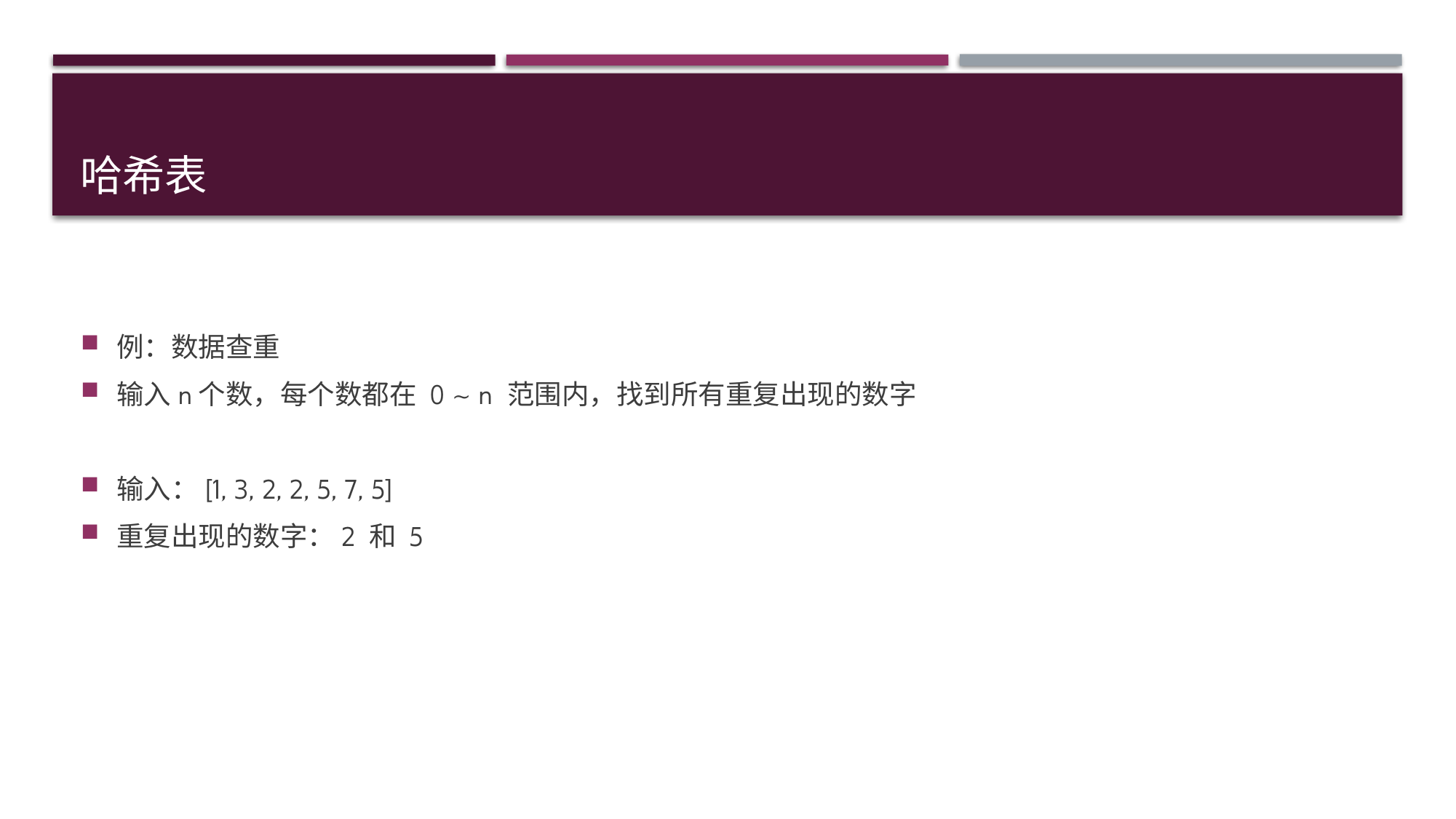

# 哈希表
例：数据查重
输入n个数，每个数都在 0 ~ n 范围内，找到所有重复出现的数字

输入：[1, 3, 2, 2, 5, 7, 5]
重复出现的数字：2 和 5